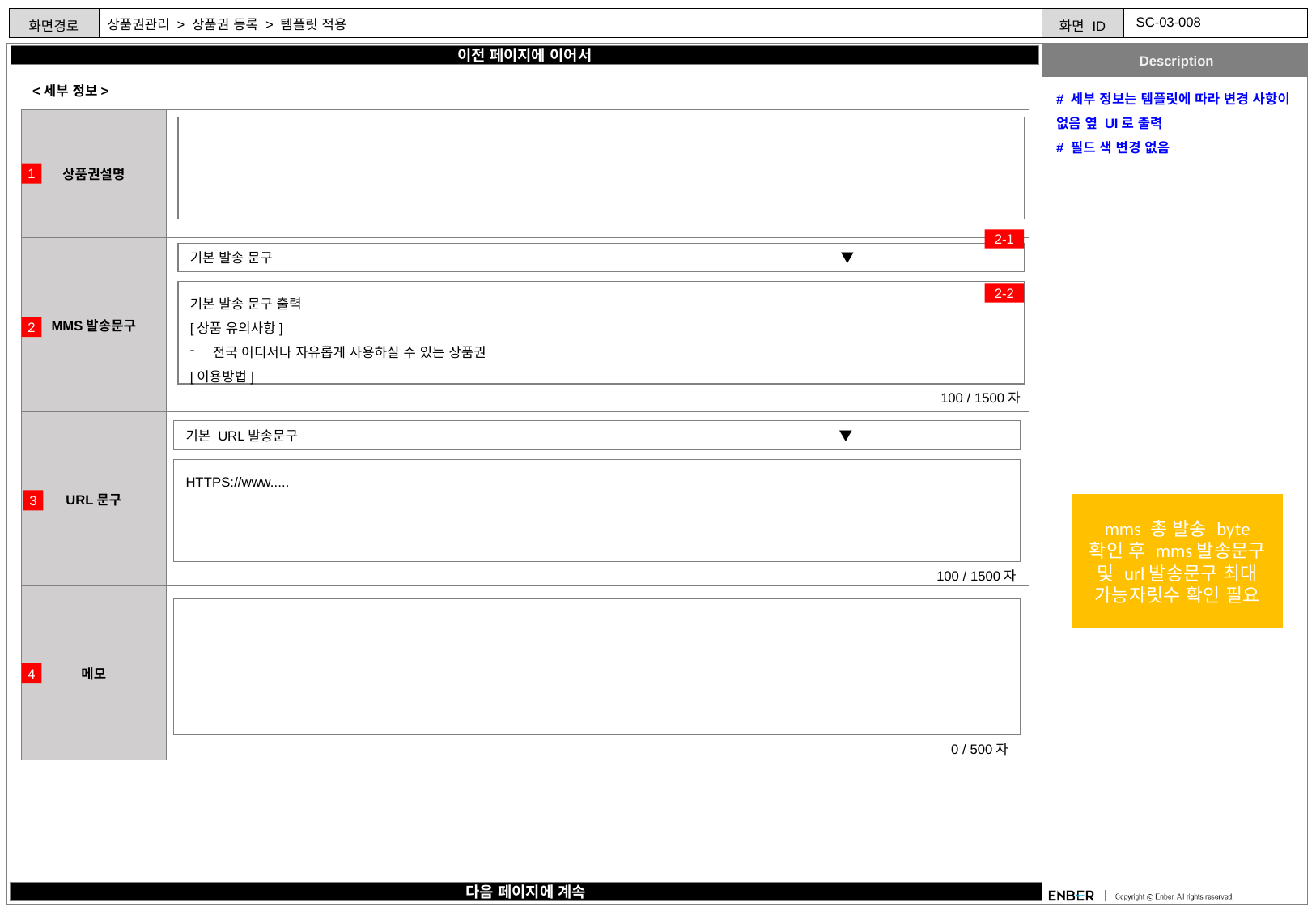

SC-03-008
# 상품권관리 > 상품권 등록 > 템플릿 적용
이전 페이지에 이어서
<세부 정보>
# 세부 정보는 템플릿에 따라 변경 사항이 없음 옆 UI로 출력
# 필드 색 변경 없음

| 상품권설명 |  |
| --- | --- |
| MMS발송문구 |  |
| URL문구 |  |
| 메모 |  |

1
2-1
기본 발송 문구                                                                                                                                                    ▼
기본 발송 문구 출력
[상품 유의사항]
전국 어디서나 자유롭게 사용하실 수 있는 상품권
[이용방법]
2-2
2
100 / 1500자
기본 URL발송문구                                                                                                                                             ▼
HTTPS://www.....
3
mms 총 발송 byte 확인 후 mms발송문구 및 url발송문구 최대 가능자릿수 확인 필요
100 / 1500자

4
0 / 500자
다음 페이지에 계속